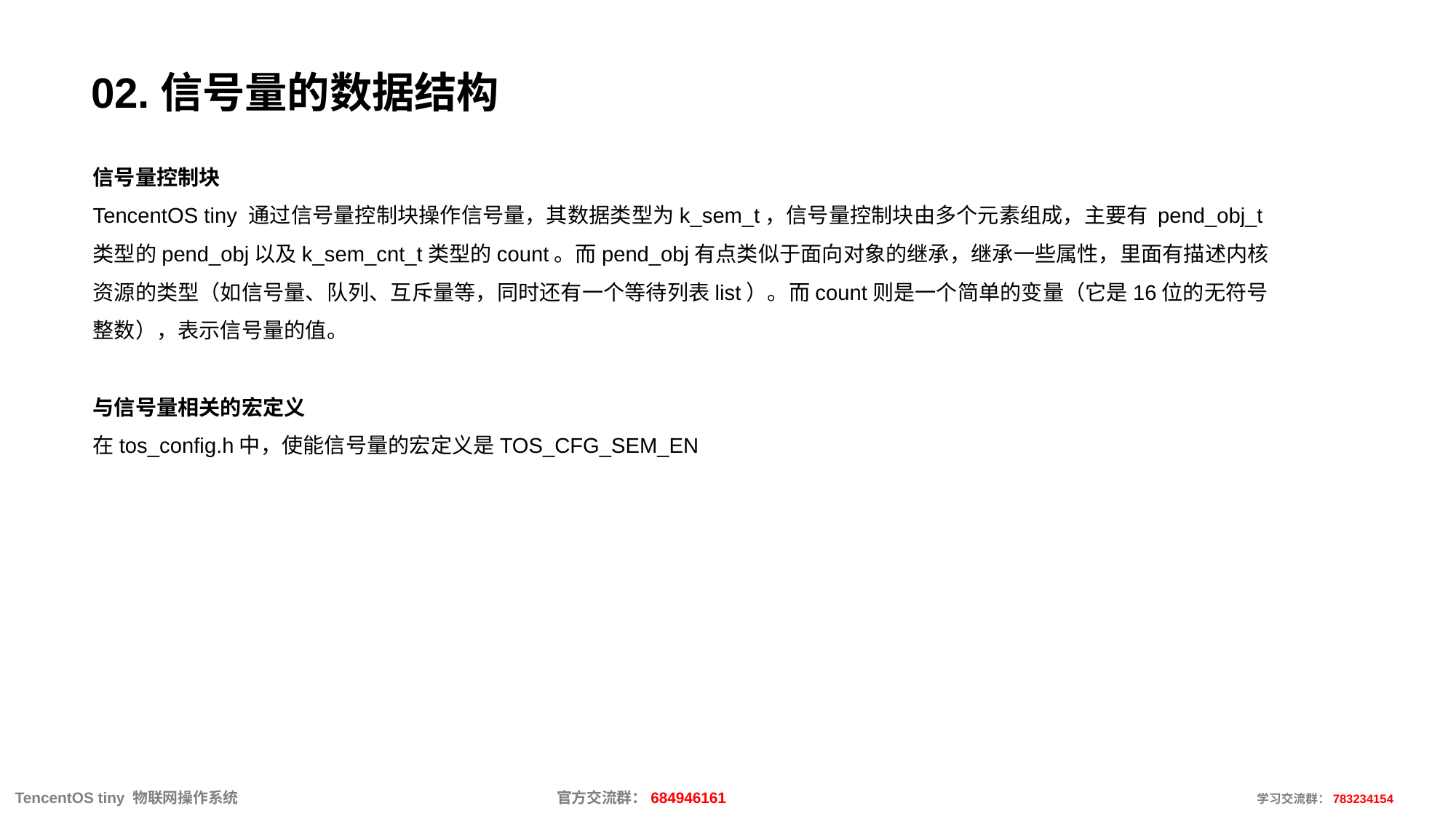

# 02.信号量的数据结构
信号量控制块
TencentOS tiny 通过信号量控制块操作信号量，其数据类型为k_sem_t，信号量控制块由多个元素组成，主要有 pend_obj_t 类型的pend_obj以及k_sem_cnt_t类型的count。而pend_obj有点类似于面向对象的继承，继承一些属性，里面有描述内核资源的类型（如信号量、队列、互斥量等，同时还有一个等待列表list）。而count则是一个简单的变量（它是16位的无符号整数），表示信号量的值。

与信号量相关的宏定义
在tos_config.h中，使能信号量的宏定义是TOS_CFG_SEM_EN

 TencentOS tiny 物联网操作系统			官方交流群：684946161					          学习交流群：783234154